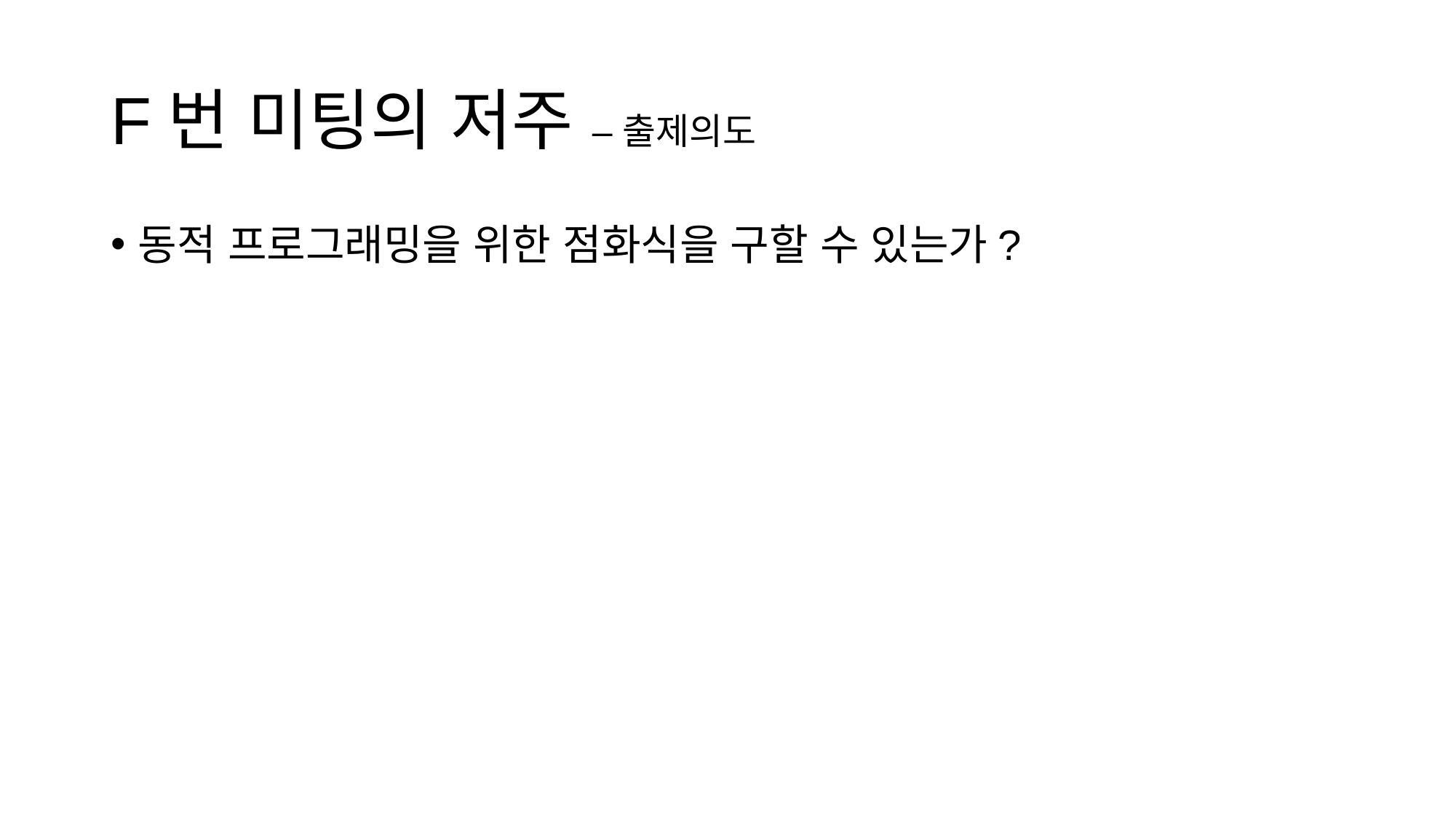

# F번 미팅의 저주 – 출제의도
동적 프로그래밍을 위한 점화식을 구할 수 있는가?